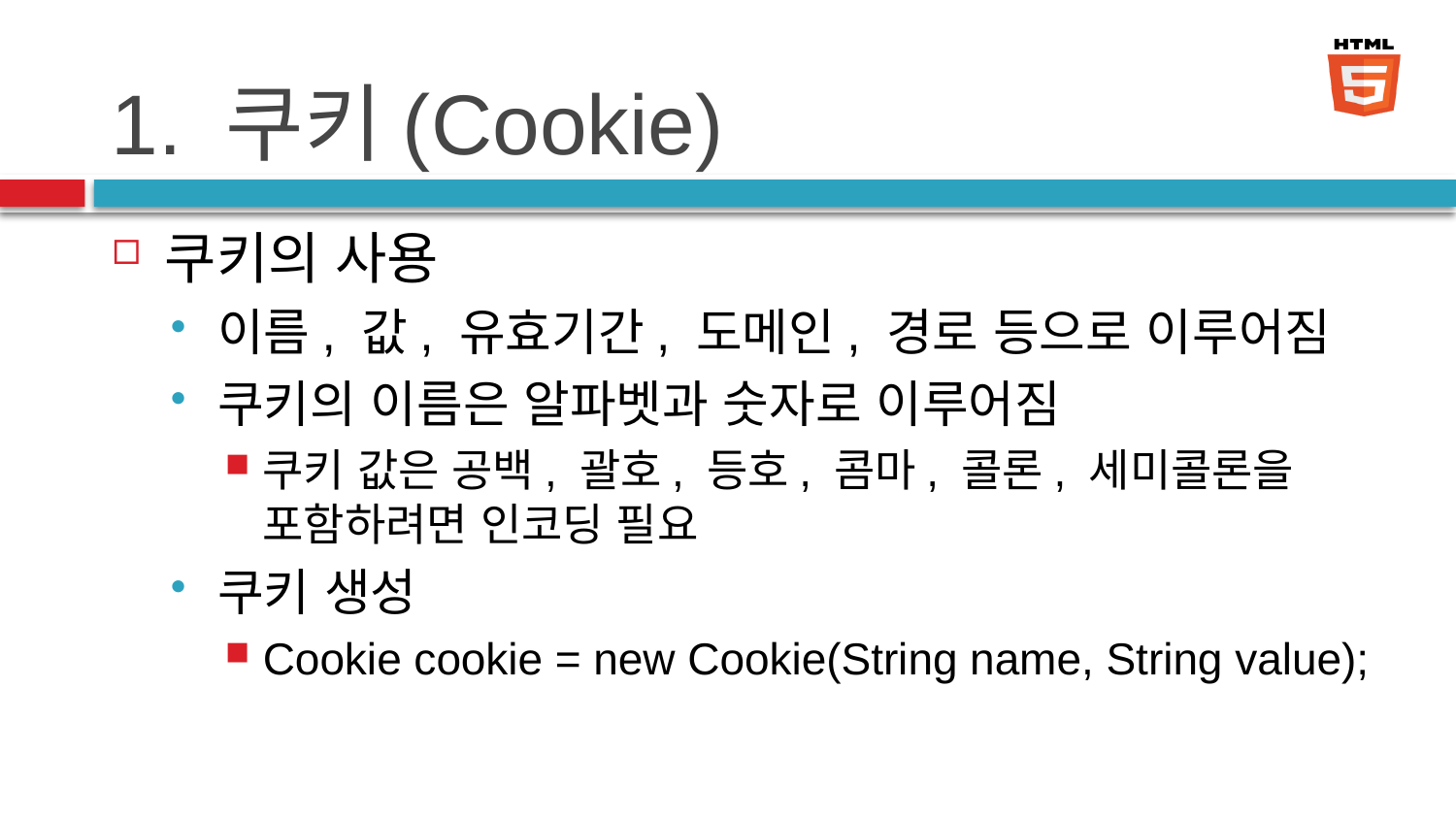

# 1. 쿠키(Cookie)
쿠키의 사용
이름, 값, 유효기간, 도메인, 경로 등으로 이루어짐
쿠키의 이름은 알파벳과 숫자로 이루어짐
쿠키 값은 공백, 괄호, 등호, 콤마, 콜론, 세미콜론을 포함하려면 인코딩 필요
쿠키 생성
Cookie cookie = new Cookie(String name, String value);